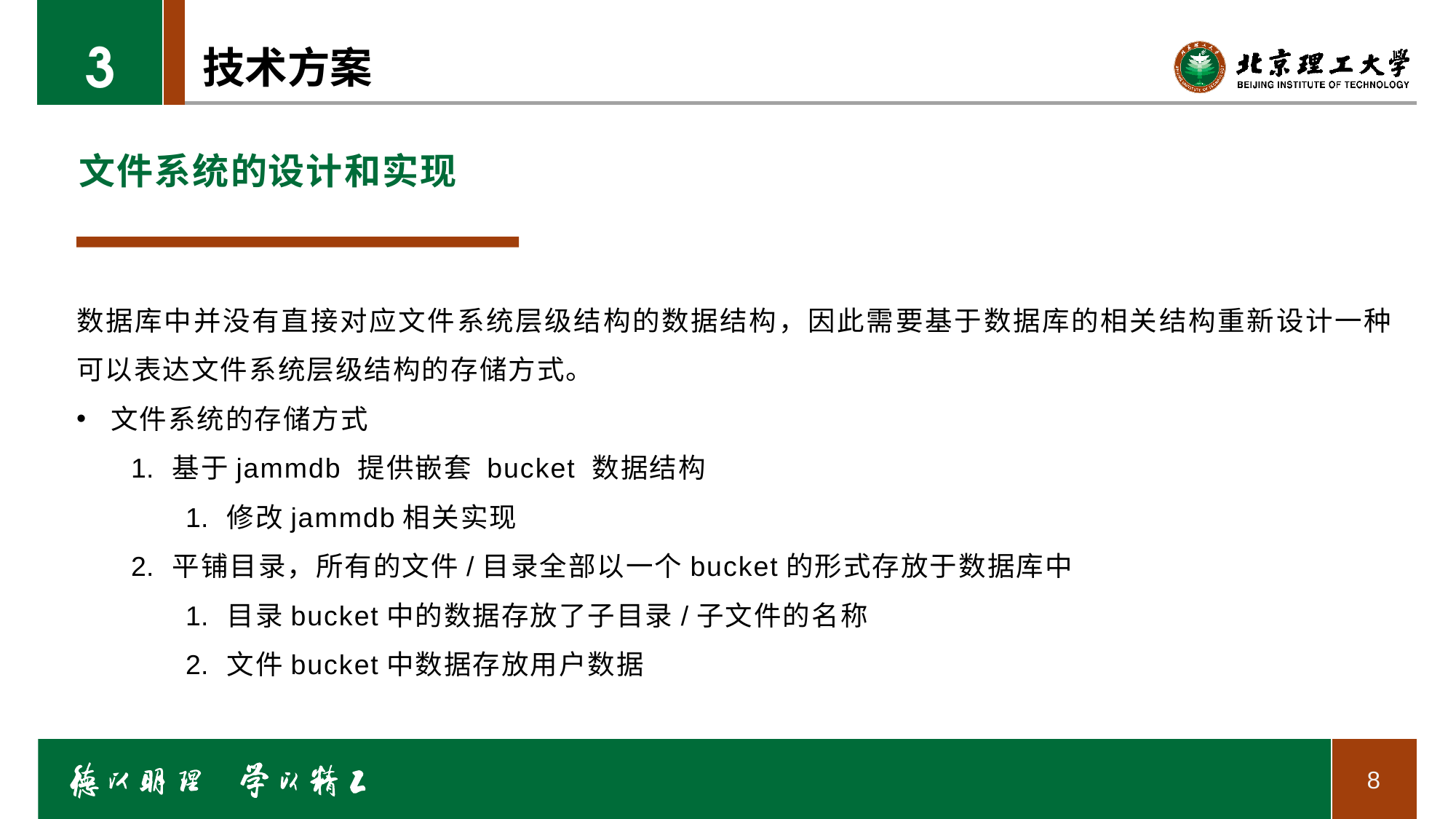

3
# 技术方案
文件系统的设计和实现

数据库中并没有直接对应文件系统层级结构的数据结构，因此需要基于数据库的相关结构重新设计一种可以表达文件系统层级结构的存储方式。
文件系统的存储方式
基于jammdb 提供嵌套 bucket 数据结构
修改jammdb相关实现
平铺目录，所有的文件/目录全部以一个bucket的形式存放于数据库中
目录bucket中的数据存放了子目录/子文件的名称
文件bucket中数据存放用户数据